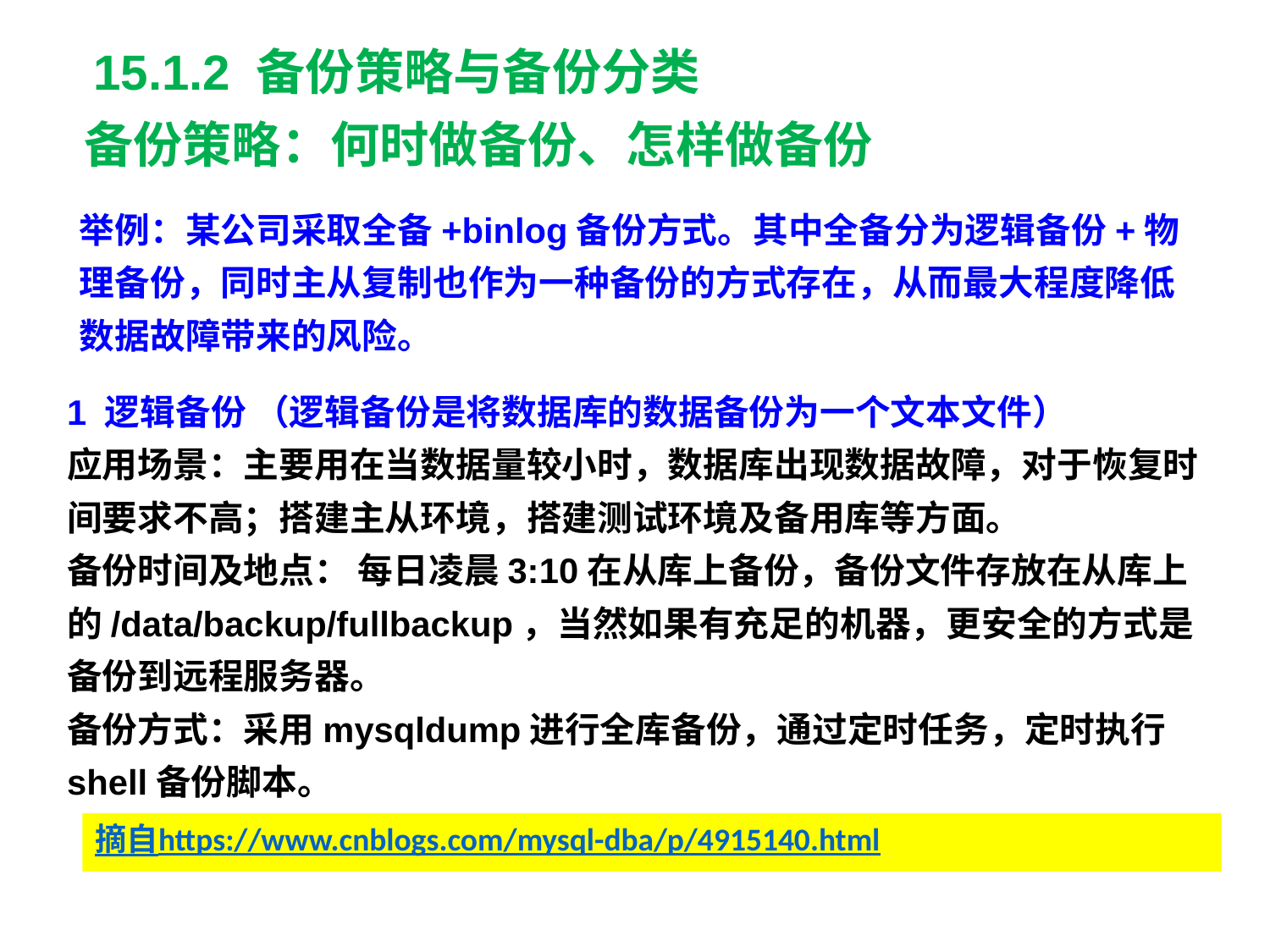

15.1.2 备份策略与备份分类
备份策略：何时做备份、怎样做备份
举例：某公司采取全备+binlog备份方式。其中全备分为逻辑备份+物理备份，同时主从复制也作为一种备份的方式存在，从而最大程度降低数据故障带来的风险。
1 逻辑备份 （逻辑备份是将数据库的数据备份为一个文本文件）
应用场景：主要用在当数据量较小时，数据库出现数据故障，对于恢复时间要求不高；搭建主从环境，搭建测试环境及备用库等方面。
备份时间及地点： 每日凌晨3:10在从库上备份，备份文件存放在从库上的/data/backup/fullbackup，当然如果有充足的机器，更安全的方式是备份到远程服务器。
备份方式：采用mysqldump进行全库备份，通过定时任务，定时执行shell备份脚本。
摘自https://www.cnblogs.com/mysql-dba/p/4915140.html